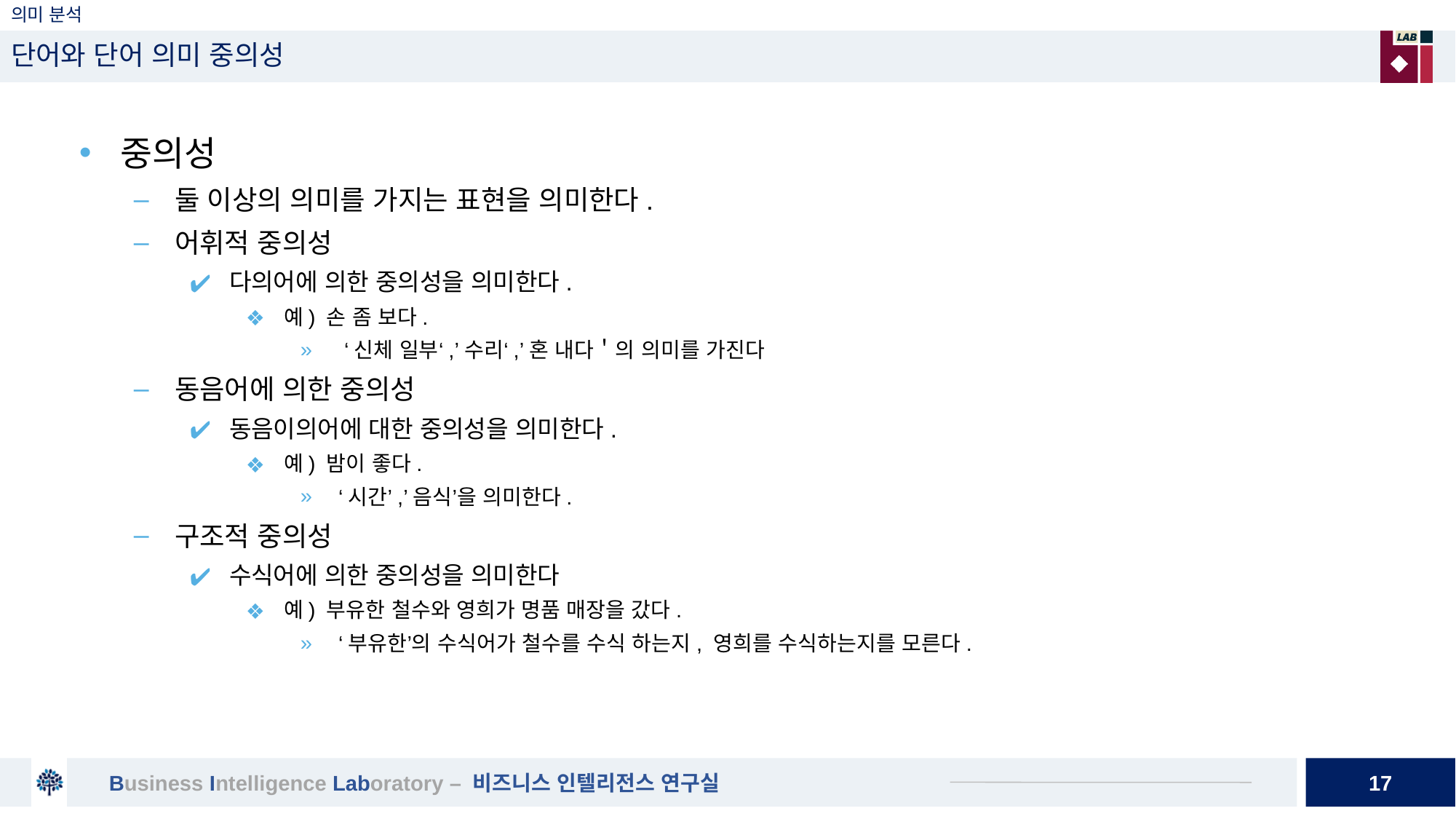

# 의미 분석
단어와 단어 의미 중의성

중의성
둘 이상의 의미를 가지는 표현을 의미한다.
어휘적 중의성
다의어에 의한 중의성을 의미한다.
예) 손 좀 보다.
 ‘신체 일부‘,’수리‘,’혼 내다＇의 의미를 가진다
동음어에 의한 중의성
동음이의어에 대한 중의성을 의미한다.
예) 밤이 좋다.
‘시간’,’음식’을 의미한다.
구조적 중의성
수식어에 의한 중의성을 의미한다
예) 부유한 철수와 영희가 명품 매장을 갔다.
‘부유한’의 수식어가 철수를 수식 하는지, 영희를 수식하는지를 모른다.
17